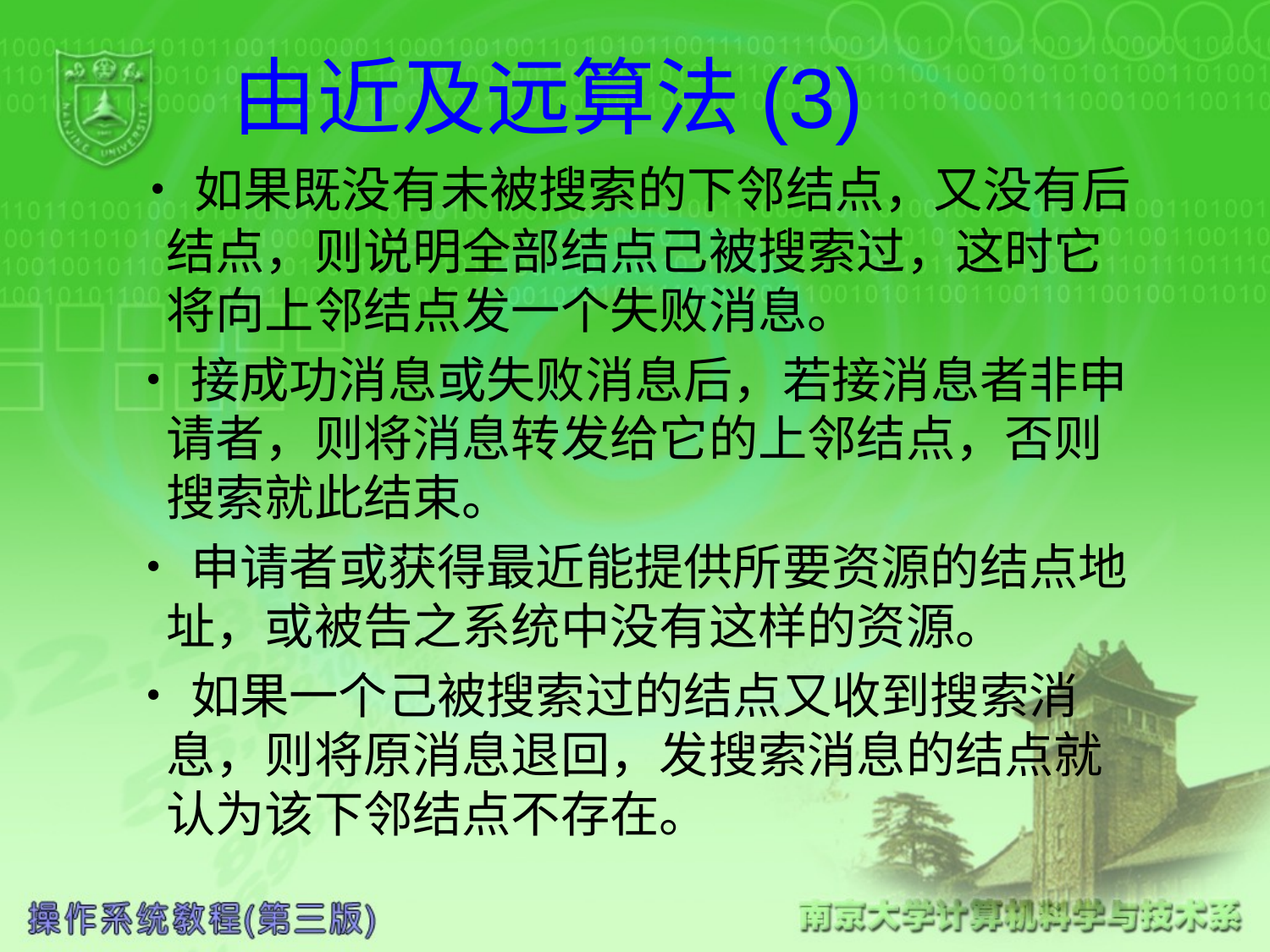

# 由近及远算法(3)
 •如果既没有未被搜索的下邻结点，又没有后结点，则说明全部结点己被搜索过，这时它将向上邻结点发一个失败消息。
 •接成功消息或失败消息后，若接消息者非申请者，则将消息转发给它的上邻结点，否则搜索就此结束。
 •申请者或获得最近能提供所要资源的结点地址，或被告之系统中没有这样的资源。
 •如果一个己被搜索过的结点又收到搜索消息，则将原消息退回，发搜索消息的结点就认为该下邻结点不存在。